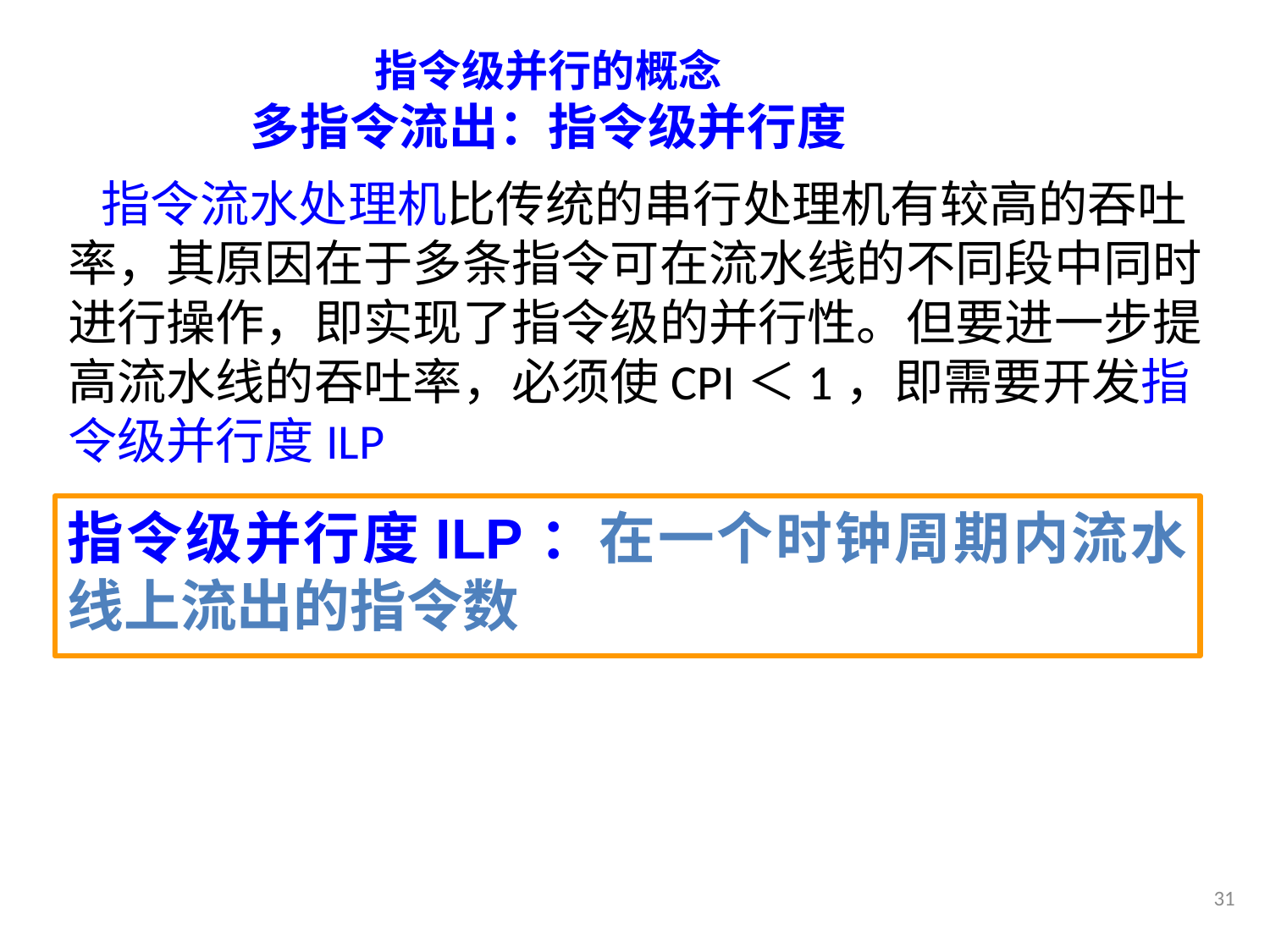

# 指令级并行的概念 多指令流出：指令级并行度
  指令流水处理机比传统的串行处理机有较高的吞吐率，其原因在于多条指令可在流水线的不同段中同时进行操作，即实现了指令级的并行性。但要进一步提高流水线的吞吐率，必须使CPI＜1，即需要开发指令级并行度ILP
指令级并行度ILP：在一个时钟周期内流水线上流出的指令数
31